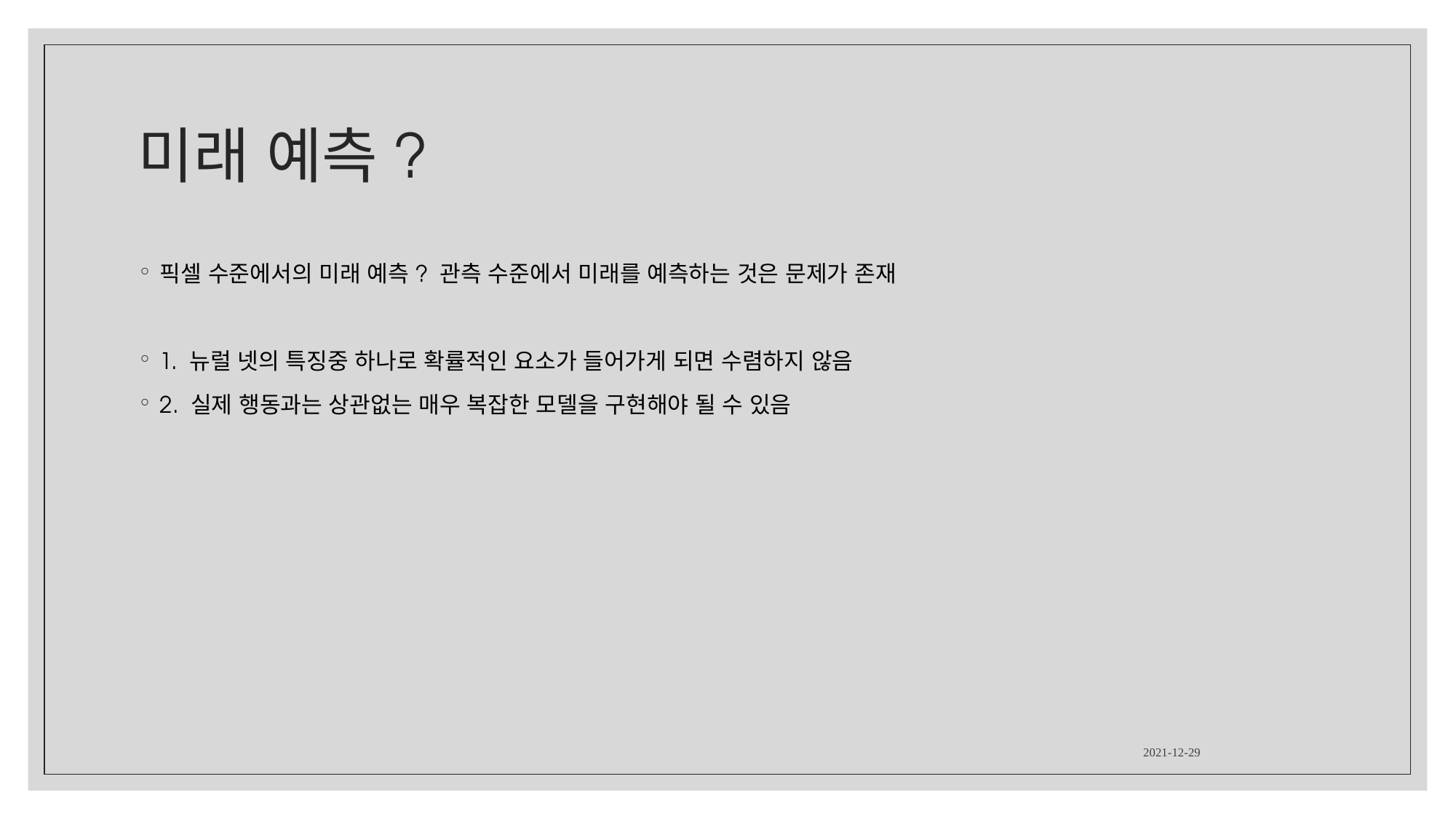

# 미래 예측?
픽셀 수준에서의 미래 예측? 관측 수준에서 미래를 예측하는 것은 문제가 존재

1. 뉴럴 넷의 특징중 하나로 확률적인 요소가 들어가게 되면 수렴하지 않음
2. 실제 행동과는 상관없는 매우 복잡한 모델을 구현해야 될 수 있음

2021-12-29